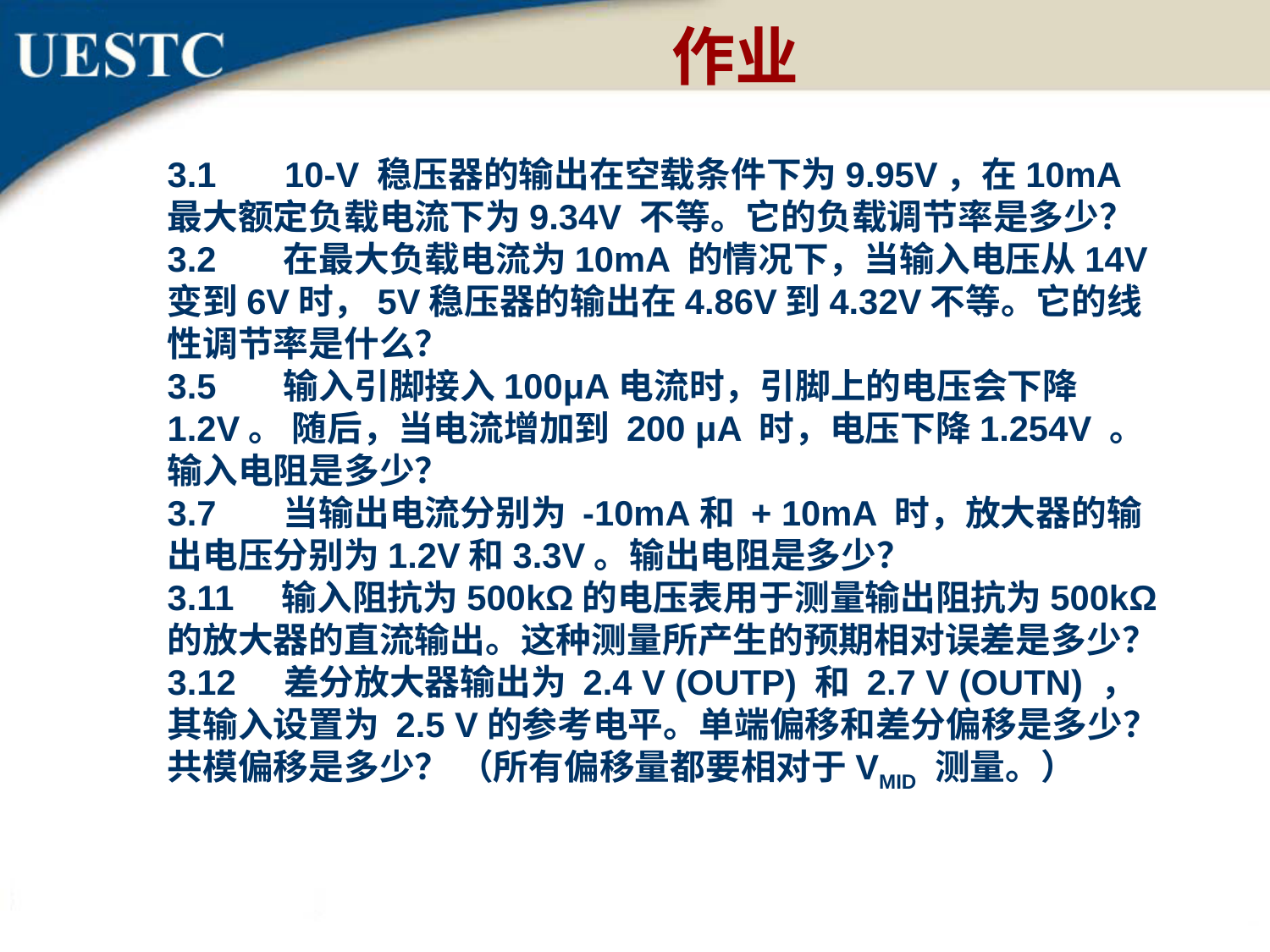

作业
3.1       10-V 稳压器的输出在空载条件下为9.95V，在10mA 最大额定负载电流下为9.34V 不等。它的负载调节率是多少？
3.2      在最大负载电流为10mA 的情况下，当输入电压从14V变到6V时，5V稳压器的输出在4.86V到4.32V不等。它的线性调节率是什么？
3.5      输入引脚接入100μA电流时，引脚上的电压会下降 1.2V。 随后，当电流增加到 200 μA 时，电压下降1.254V 。输入电阻是多少？
3.7      当输出电流分别为 -10mA和 + 10mA 时，放大器的输出电压分别为1.2V和3.3V。输出电阻是多少？
3.11    输入阻抗为500kΩ的电压表用于测量输出阻抗为500kΩ 的放大器的直流输出。这种测量所产生的预期相对误差是多少？
3.12    差分放大器输出为 2.4 V (OUTP) 和 2.7 V (OUTN) ，其输入设置为 2.5 V的参考电平。单端偏移和差分偏移是多少？ 共模偏移是多少？ （所有偏移量都要相对于VMID 测量。）